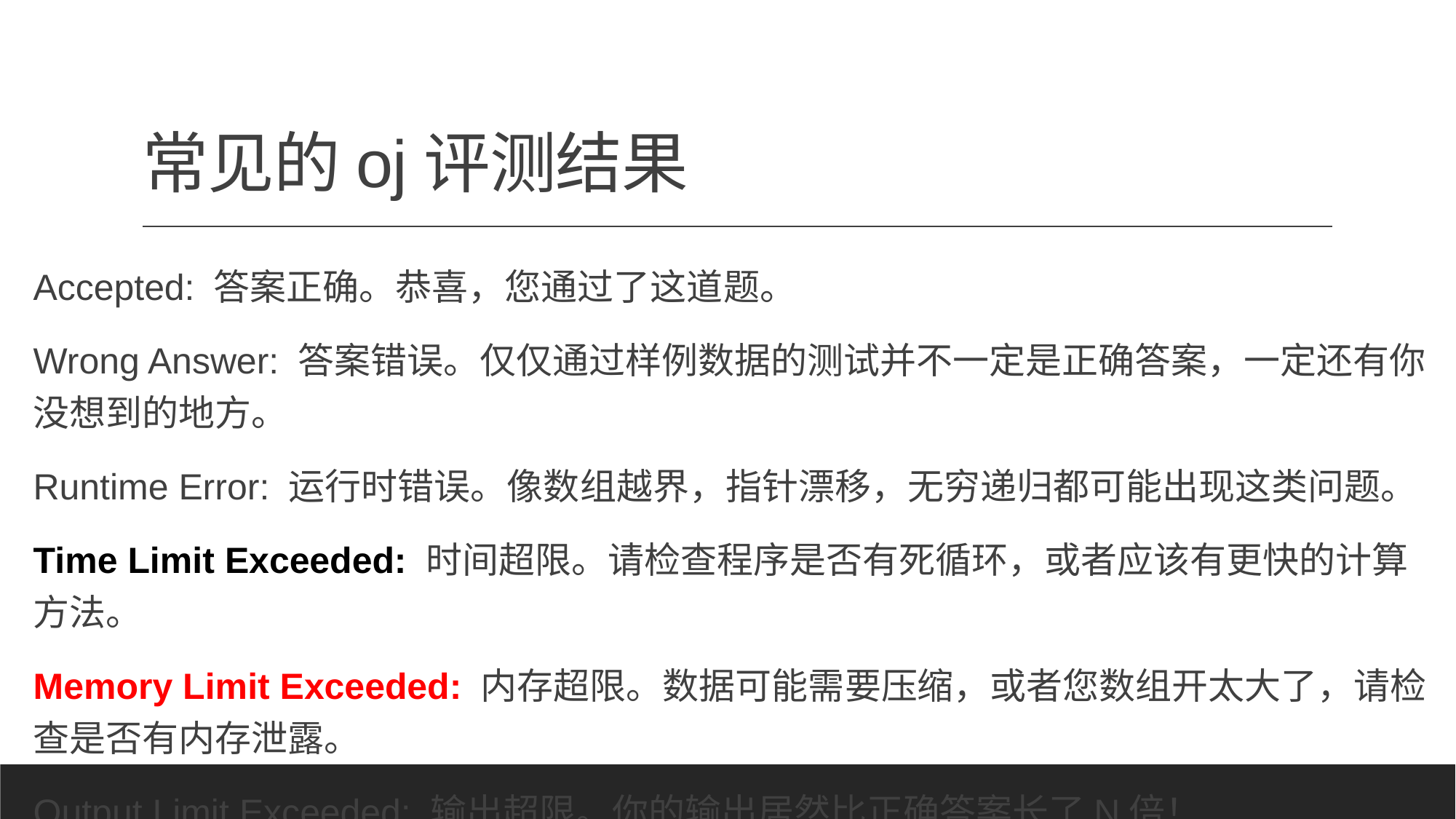

# 常见的oj评测结果
Accepted: 答案正确。恭喜，您通过了这道题。
Wrong Answer: 答案错误。仅仅通过样例数据的测试并不一定是正确答案，一定还有你没想到的地方。
Runtime Error: 运行时错误。像数组越界，指针漂移，无穷递归都可能出现这类问题。
Time Limit Exceeded: 时间超限。请检查程序是否有死循环，或者应该有更快的计算方法。
Memory Limit Exceeded: 内存超限。数据可能需要压缩，或者您数组开太大了，请检查是否有内存泄露。
Output Limit Exceeded: 输出超限。你的输出居然比正确答案长了N倍！
Unknown Error: 评测失败。可能是没有数据，反正不一定是你的锅啦！